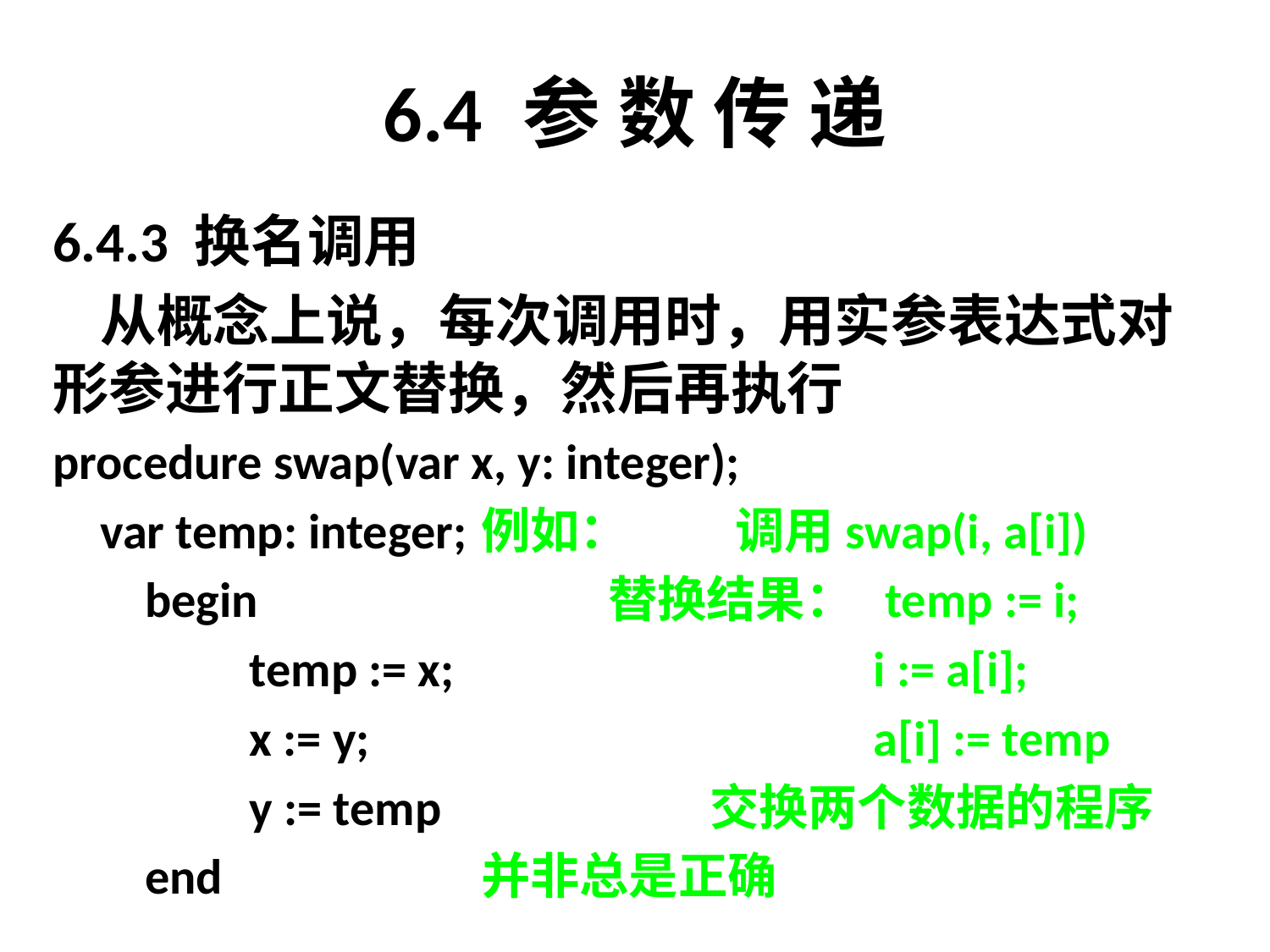

# 6.4 参 数 传 递
6.4.3 换名调用
	从概念上说，每次调用时，用实参表达式对
形参进行正文替换，然后再执行
procedure swap(var x, y: integer);
	var temp: integer;	例如：	调用swap(i, a[i])
	    begin 			替换结果：	 temp := i;
		  temp := x;				 i := a[i];
		  x := y;				 a[i] := temp
		  y := temp		        交换两个数据的程序
	    end			并非总是正确